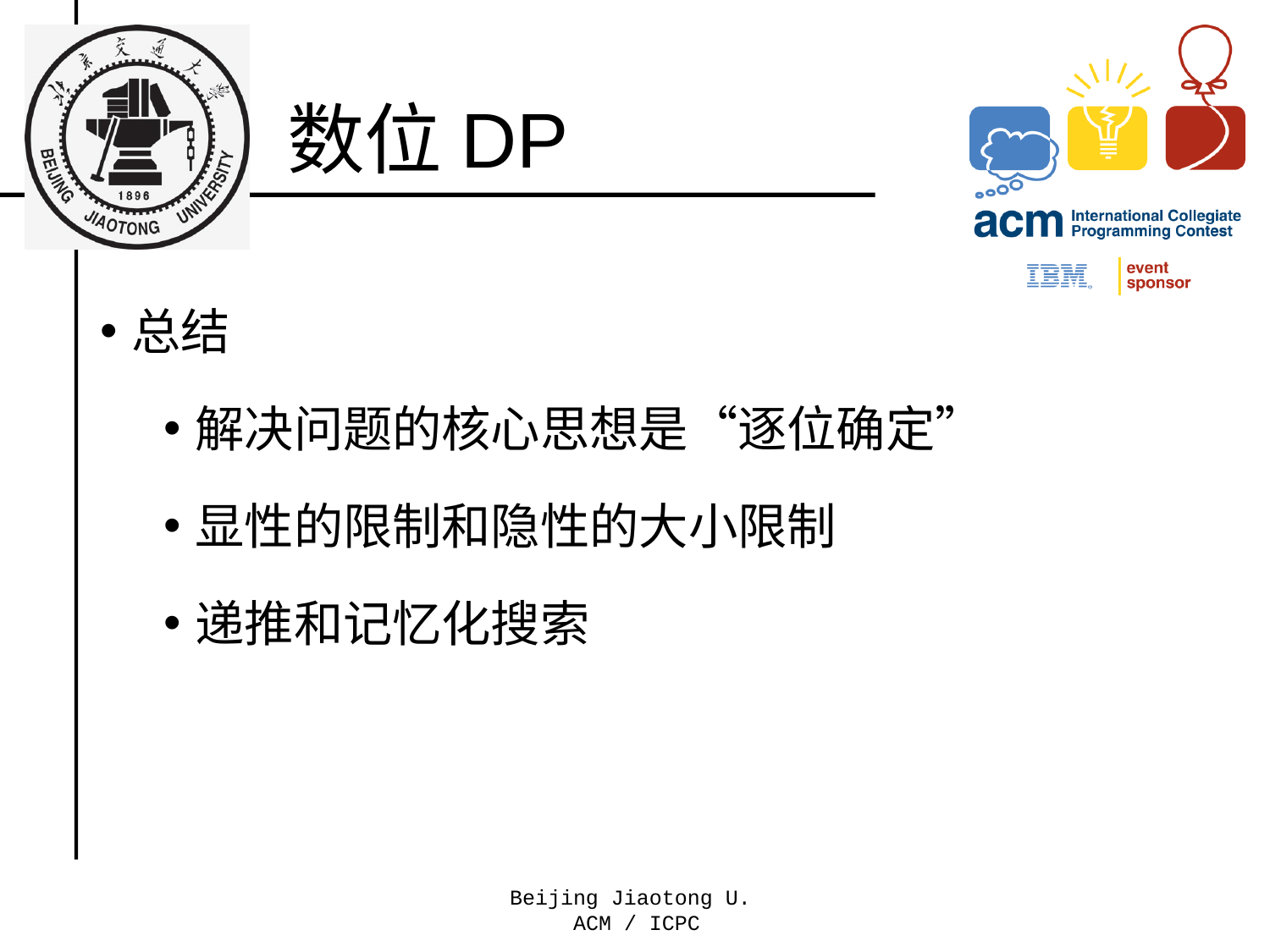

# 数位DP
总结
解决问题的核心思想是“逐位确定”
显性的限制和隐性的大小限制
递推和记忆化搜索